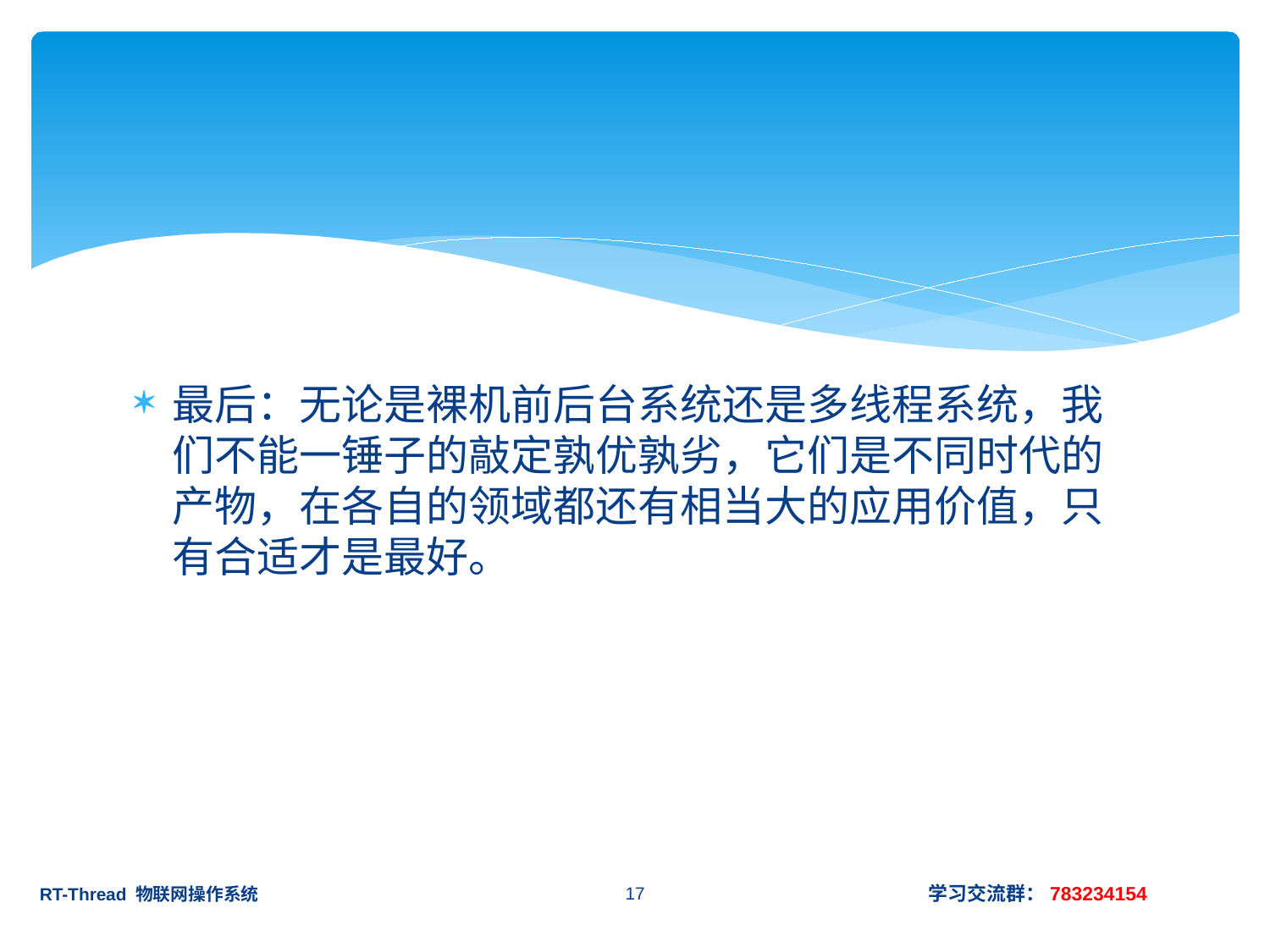

#
最后：无论是裸机前后台系统还是多线程系统，我们不能一锤子的敲定孰优孰劣，它们是不同时代的产物，在各自的领域都还有相当大的应用价值，只有合适才是最好。
17
RT-Thread 物联网操作系统						学习交流群：783234154